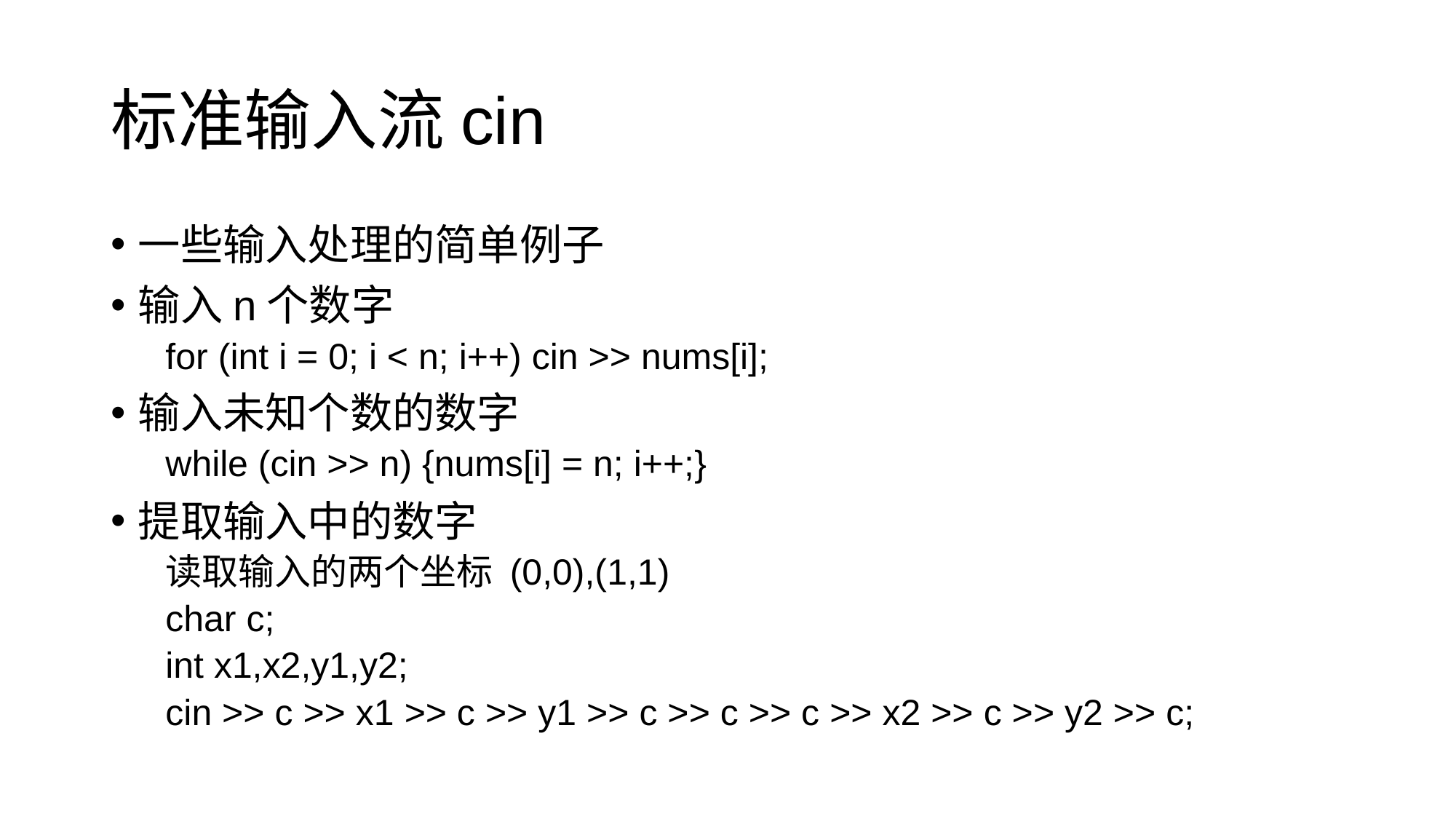

# 标准输入流cin
一些输入处理的简单例子
输入n个数字
for (int i = 0; i < n; i++) cin >> nums[i];
输入未知个数的数字
while (cin >> n) {nums[i] = n; i++;}
提取输入中的数字
读取输入的两个坐标 (0,0),(1,1)
char c;
int x1,x2,y1,y2;
cin >> c >> x1 >> c >> y1 >> c >> c >> c >> x2 >> c >> y2 >> c;